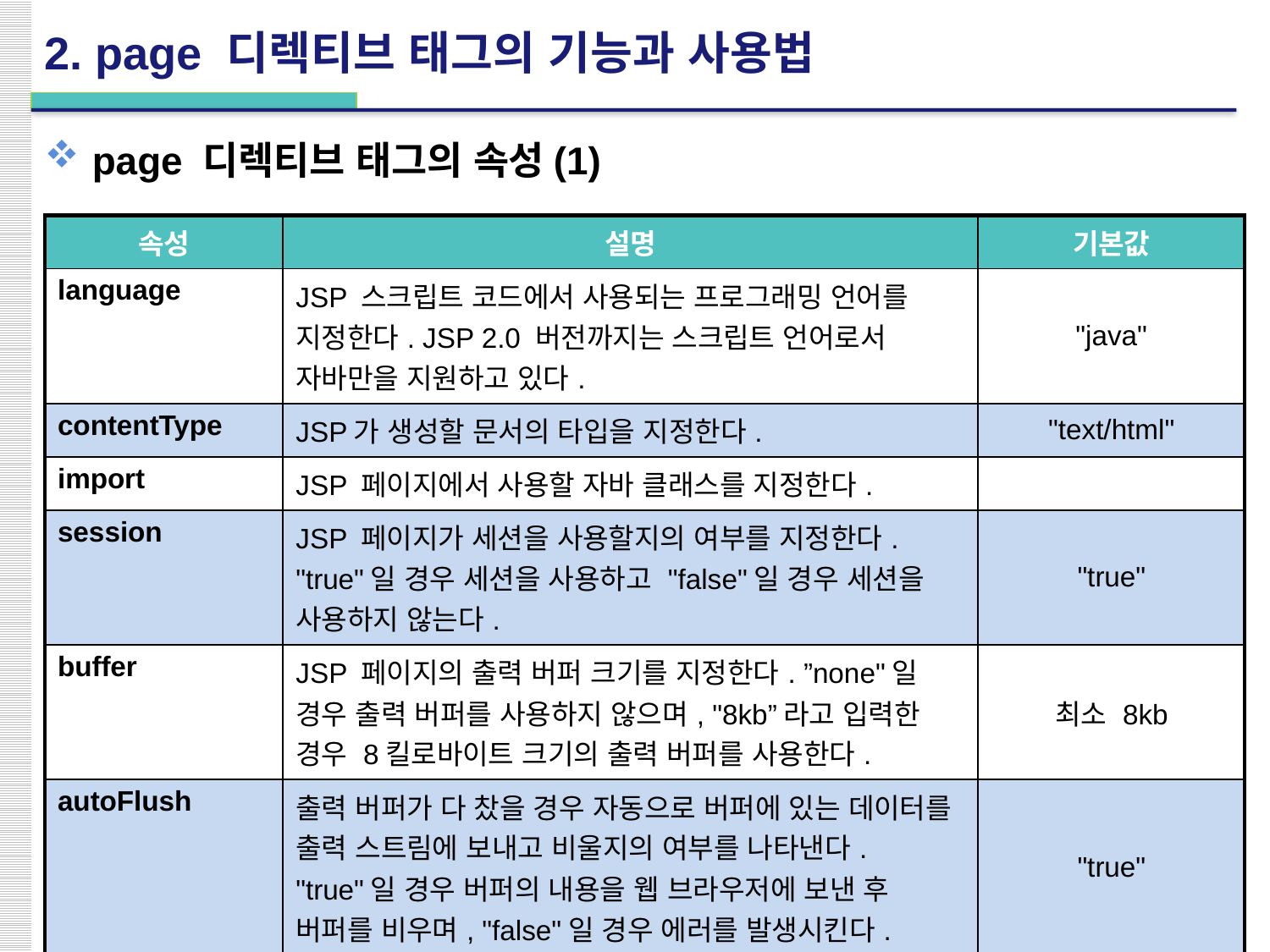

# 2. page 디렉티브 태그의 기능과 사용법
page 디렉티브 태그의 속성(1)
| 속성 | 설명 | 기본값 |
| --- | --- | --- |
| language | JSP 스크립트 코드에서 사용되는 프로그래밍 언어를 지정한다. JSP 2.0 버전까지는 스크립트 언어로서 자바만을 지원하고 있다. | "java" |
| contentType | JSP가 생성할 문서의 타입을 지정한다. | "text/html" |
| import | JSP 페이지에서 사용할 자바 클래스를 지정한다. |  |
| session | JSP 페이지가 세션을 사용할지의 여부를 지정한다. "true"일 경우 세션을 사용하고 "false"일 경우 세션을 사용하지 않는다. | "true" |
| buffer | JSP 페이지의 출력 버퍼 크기를 지정한다. ”none"일 경우 출력 버퍼를 사용하지 않으며, "8kb”라고 입력한 경우 8킬로바이트 크기의 출력 버퍼를 사용한다. | 최소 8kb |
| autoFlush | 출력 버퍼가 다 찼을 경우 자동으로 버퍼에 있는 데이터를 출력 스트림에 보내고 비울지의 여부를 나타낸다. "true"일 경우 버퍼의 내용을 웹 브라우저에 보낸 후 버퍼를 비우며, "false"일 경우 에러를 발생시킨다. | "true" |